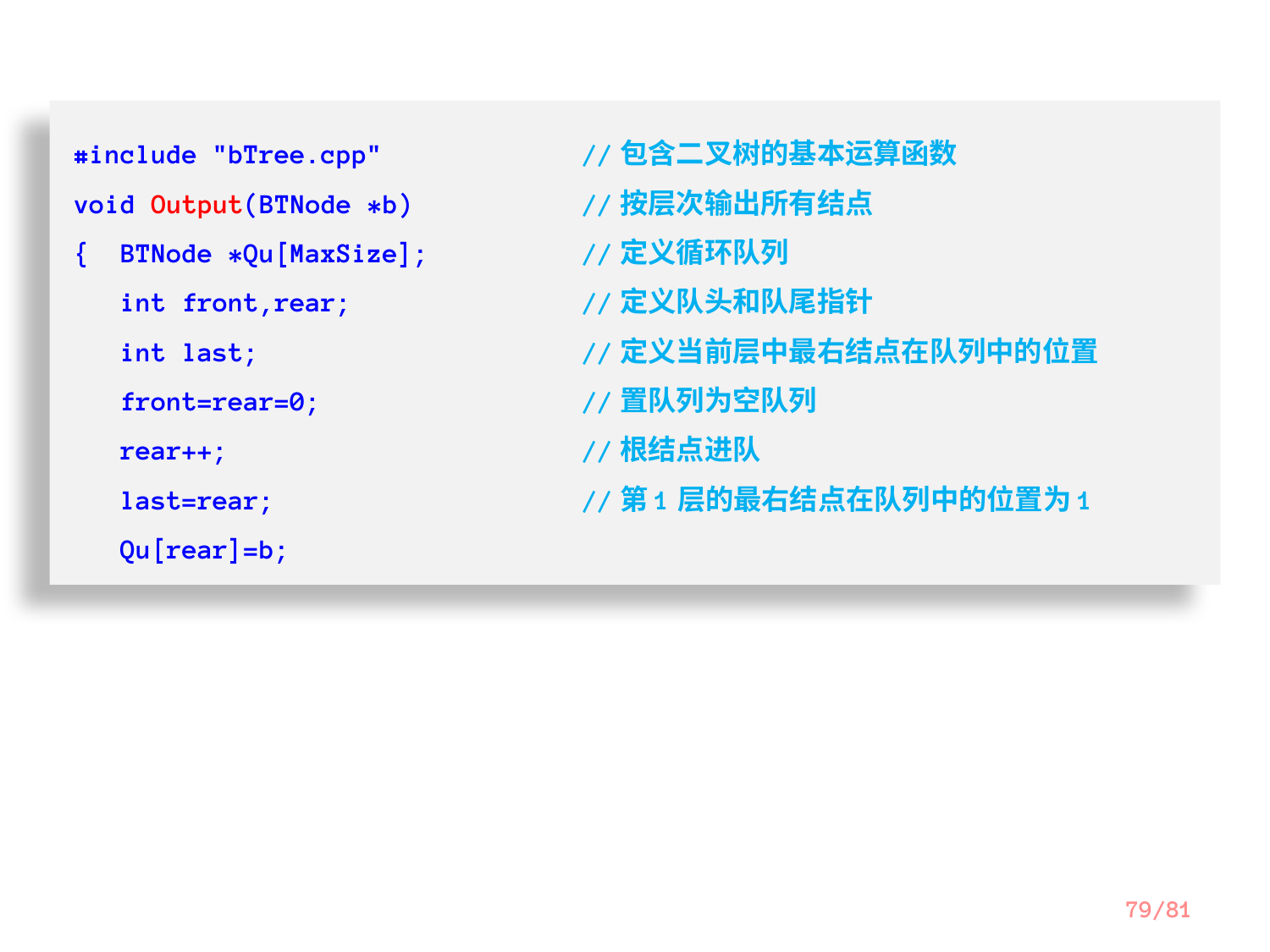

#include "bTree.cpp"		//包含二叉树的基本运算函数
void Output(BTNode *b)		//按层次输出所有结点
{  BTNode *Qu[MaxSize];		//定义循环队列
   int front,rear;		//定义队头和队尾指针
   int last;			//定义当前层中最右结点在队列中的位置
   front=rear=0;			//置队列为空队列
   rear++;			//根结点进队
   last=rear;			//第1层的最右结点在队列中的位置为1
   Qu[rear]=b;
79/81